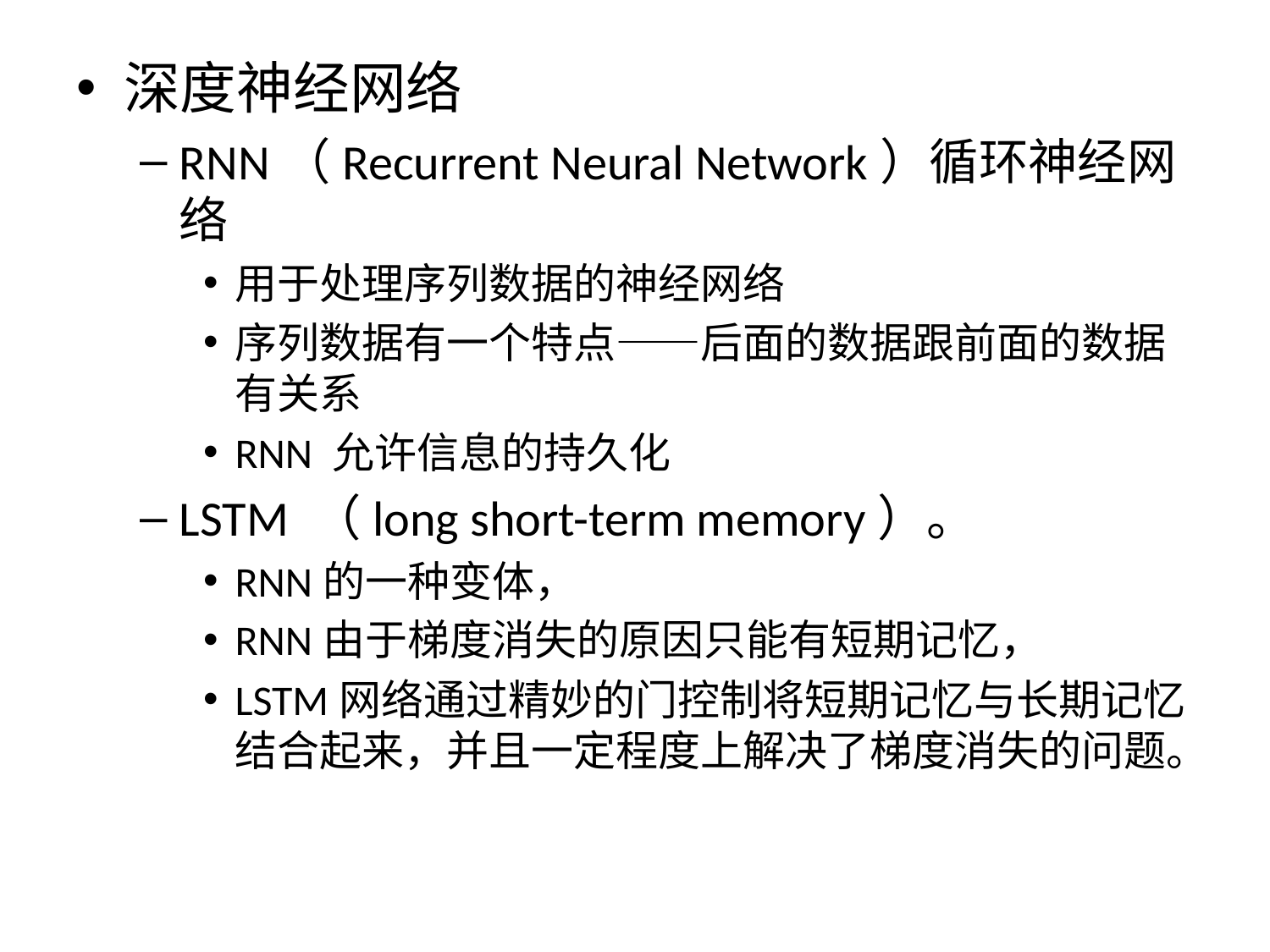

#
深度神经网络
RNN（Recurrent Neural Network）循环神经网络
用于处理序列数据的神经网络
序列数据有一个特点——后面的数据跟前面的数据有关系
RNN 允许信息的持久化
LSTM （long short-term memory）。
RNN的一种变体，
RNN由于梯度消失的原因只能有短期记忆，
LSTM网络通过精妙的门控制将短期记忆与长期记忆结合起来，并且一定程度上解决了梯度消失的问题。